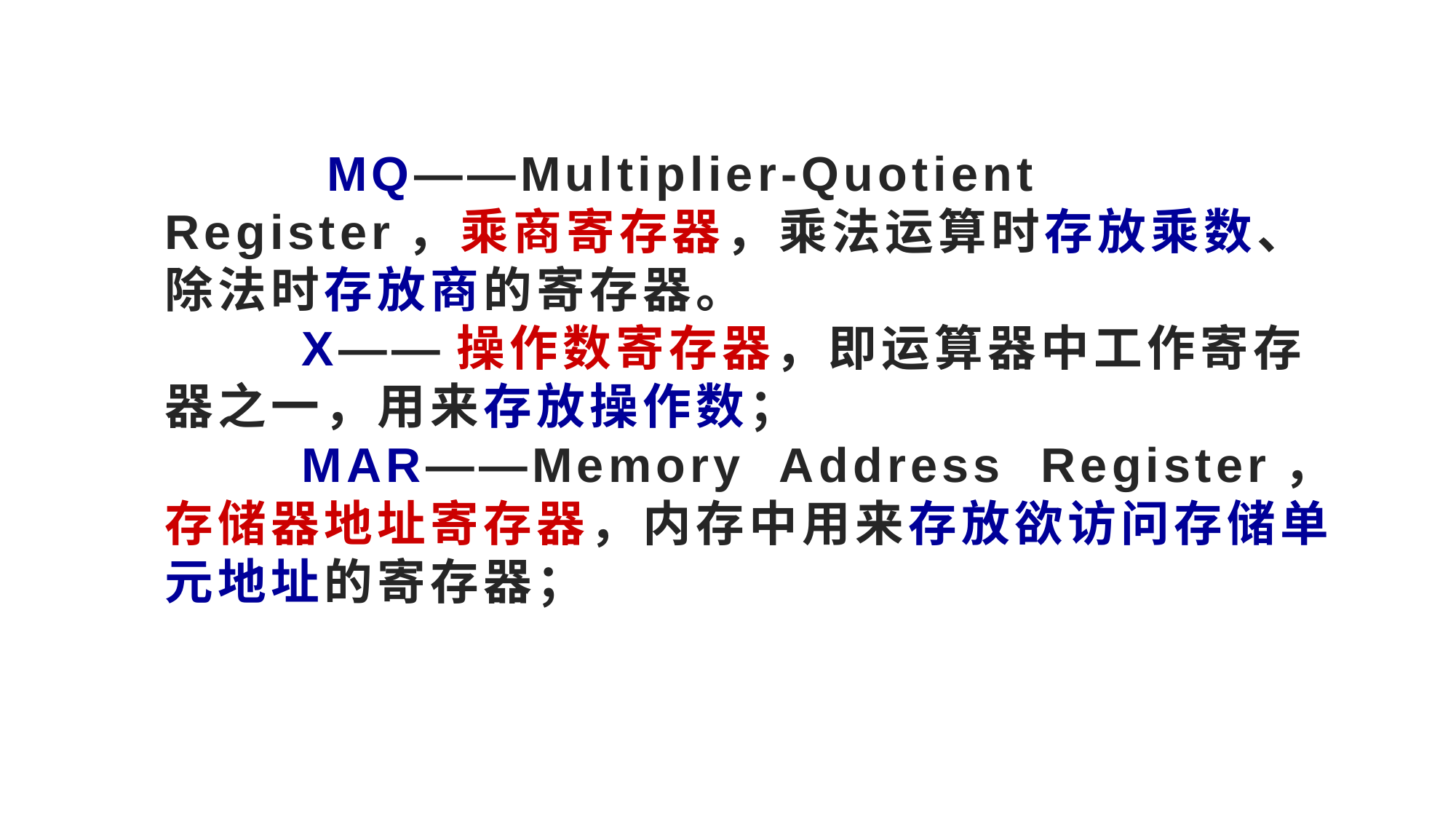

# MQ——Multiplier-Quotient  Register，乘商寄存器，乘法运算时存放乘数、除法时存放商的寄存器。 X——操作数寄存器，即运算器中工作寄存器之一，用来存放操作数； MAR——Memory  Address  Register，存储器地址寄存器，内存中用来存放欲访问存储单元地址的寄存器；